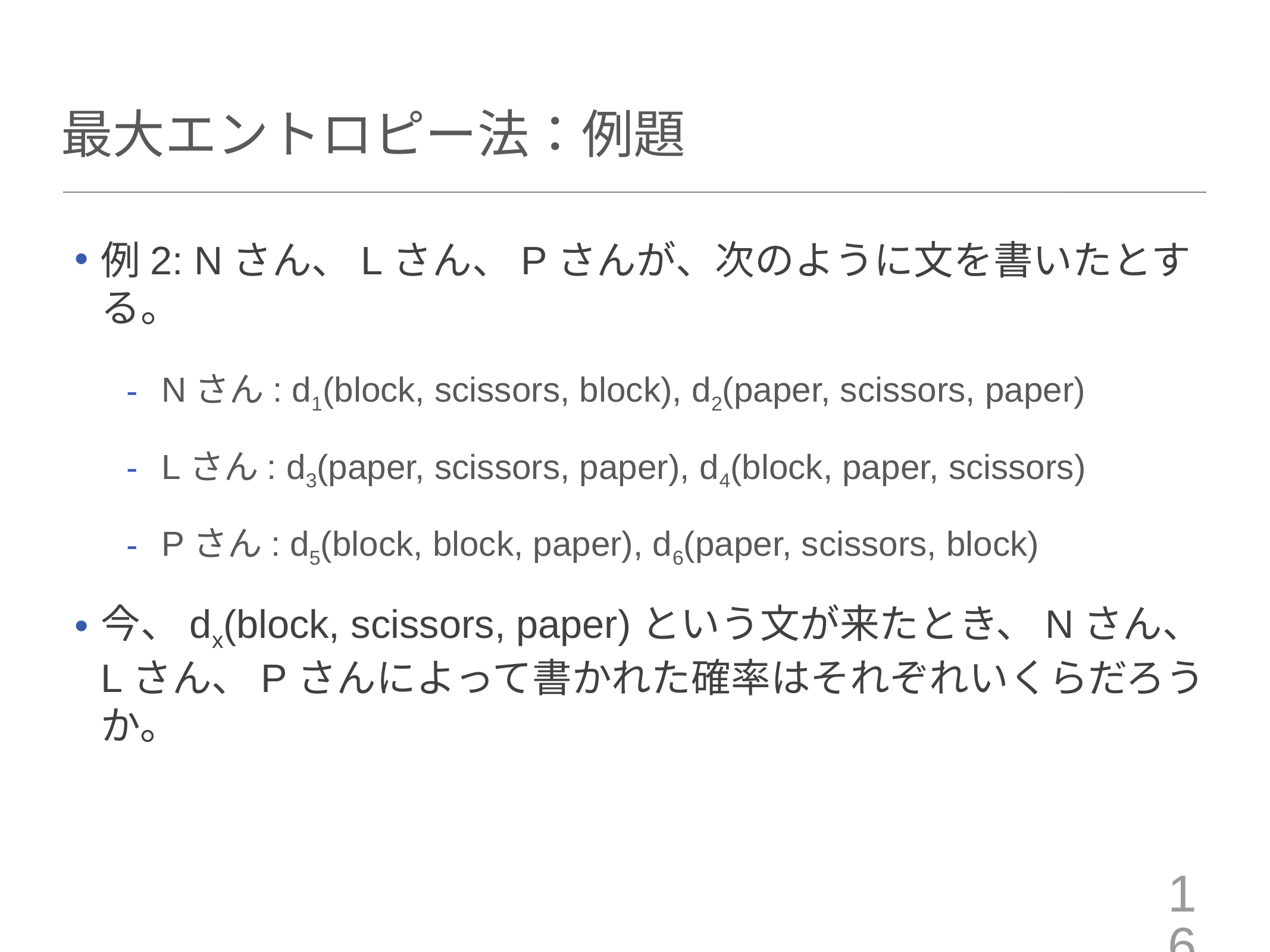

# 最大エントロピー法：例題
例2: Nさん、Lさん、Pさんが、次のように文を書いたとする。
Nさん: d1(block, scissors, block), d2(paper, scissors, paper)
Lさん: d3(paper, scissors, paper), d4(block, paper, scissors)
Pさん: d5(block, block, paper), d6(paper, scissors, block)
今、dx(block, scissors, paper)という文が来たとき、Nさん、Lさん、Pさんによって書かれた確率はそれぞれいくらだろうか。

16